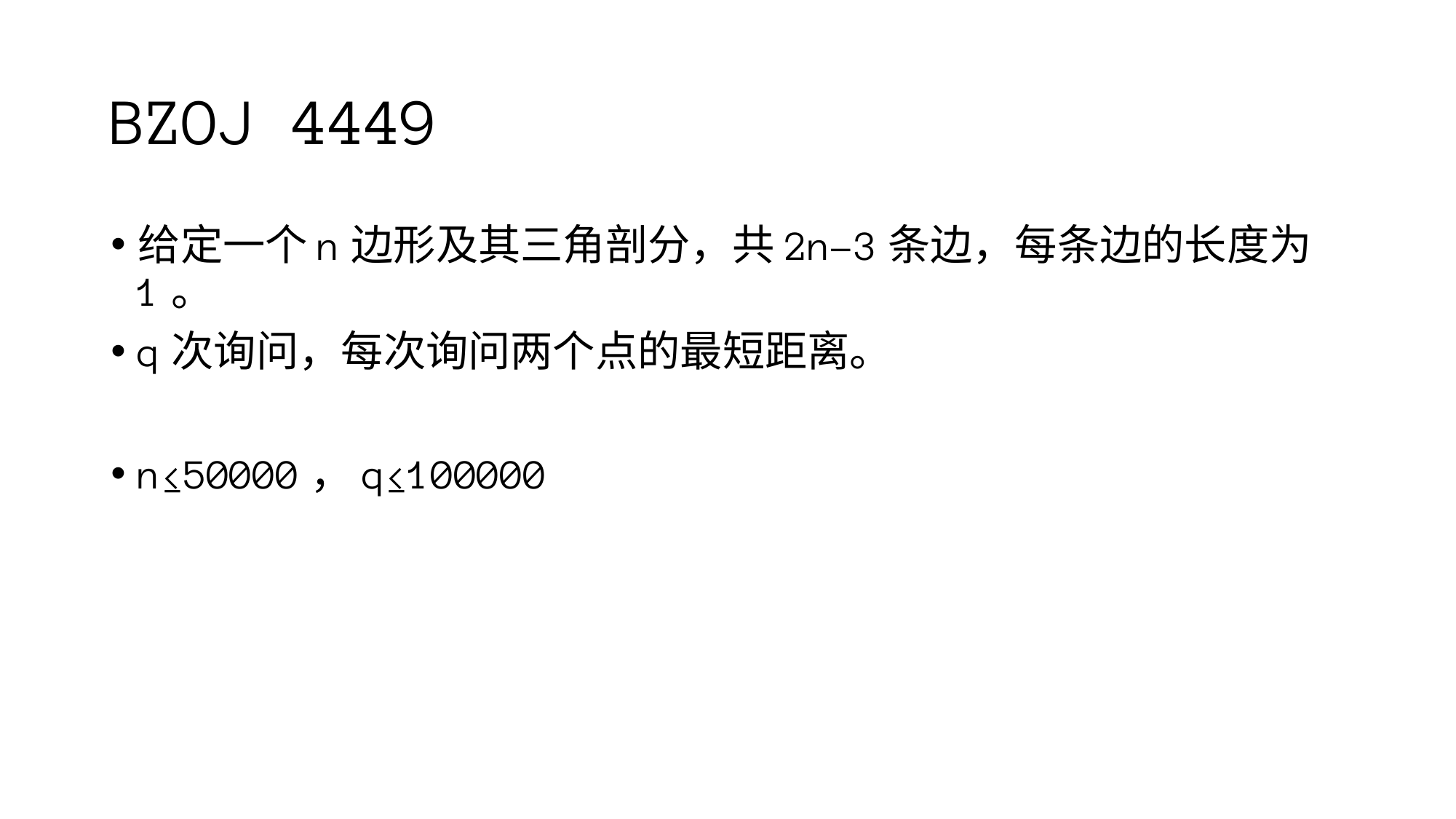

# BZOJ 4449
给定一个n边形及其三角剖分，共2n−3条边，每条边的长度为1。
q次询问，每次询问两个点的最短距离。

n≤50000，q≤100000